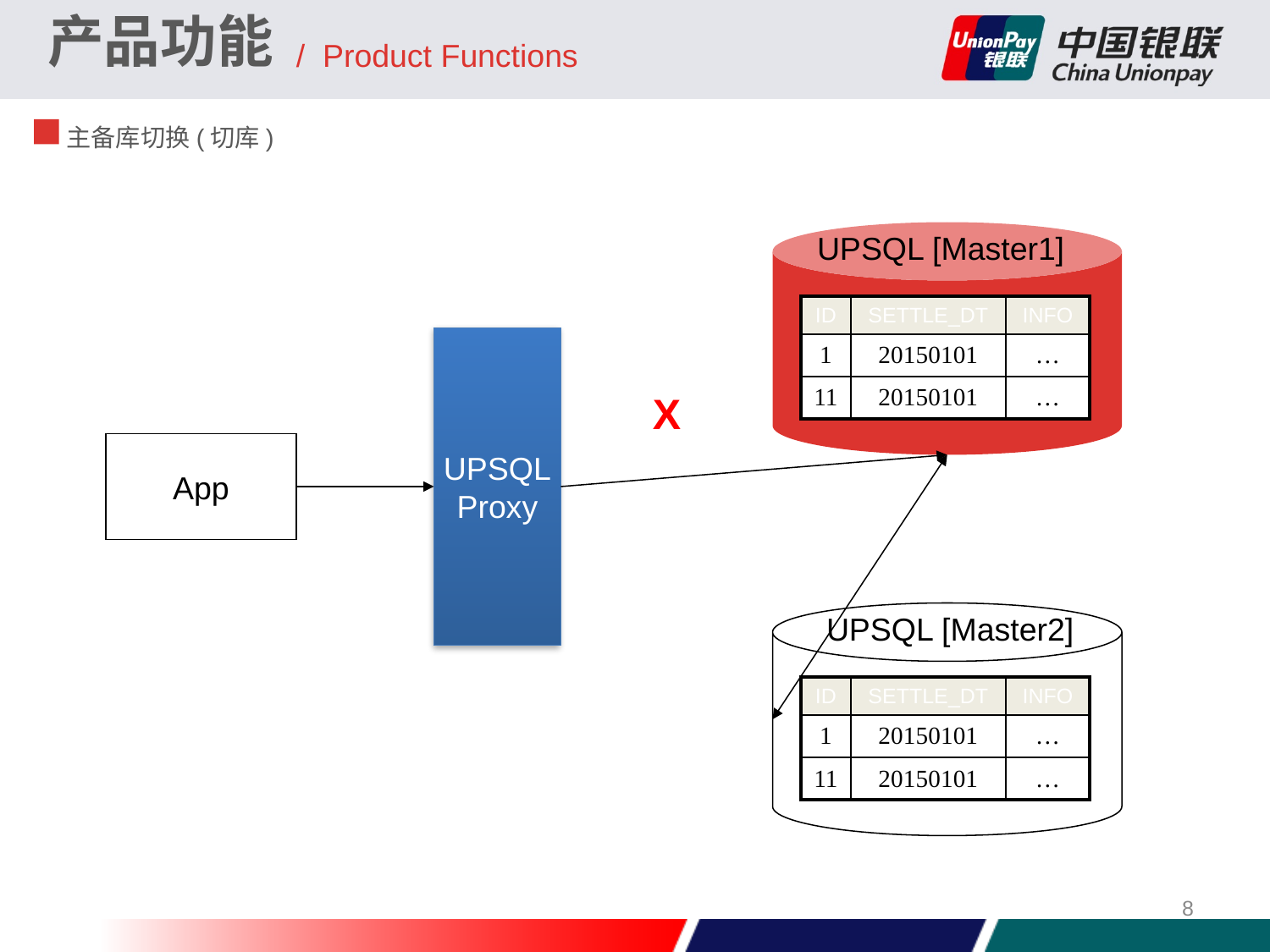

产品功能
/  Product Functions
主备库切换(切库)

UPSQL [Master1]

| ID | SETTLE\_DT | INFO |
| --- | --- | --- |
| 1 | 20150101 | … |
| 11 | 20150101 | … |
UPSQL
Proxy
X
App
UPSQL [Master2]

| ID | SETTLE\_DT | INFO |
| --- | --- | --- |
| 1 | 20150101 | … |
| 11 | 20150101 | … |
8